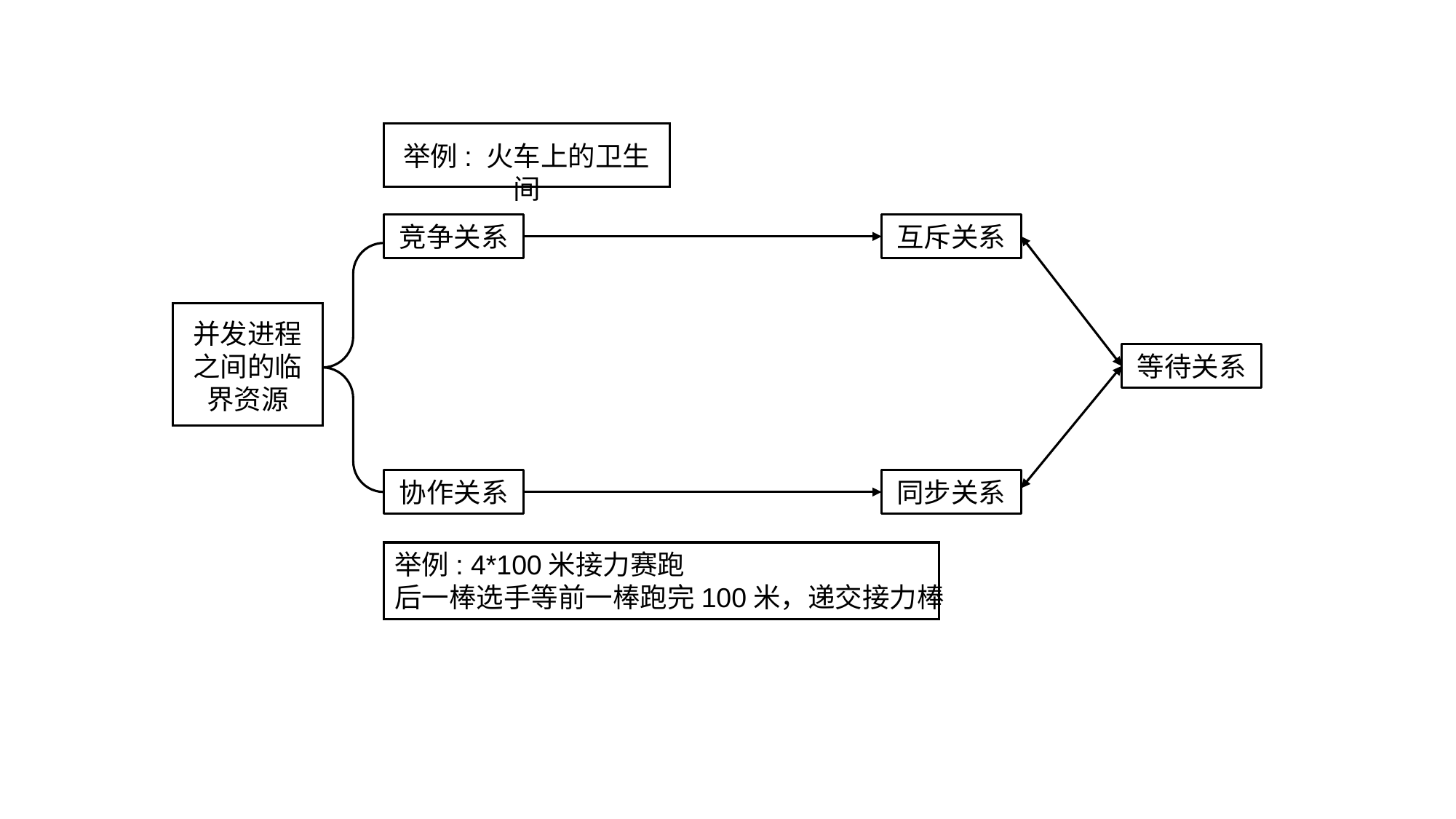

举例: 火车上的卫生间
竞争关系
互斥关系

并发进程之间的临界资源
等待关系
协作关系
同步关系
举例: 4*100米接力赛跑
后一棒选手等前一棒跑完100米，递交接力棒